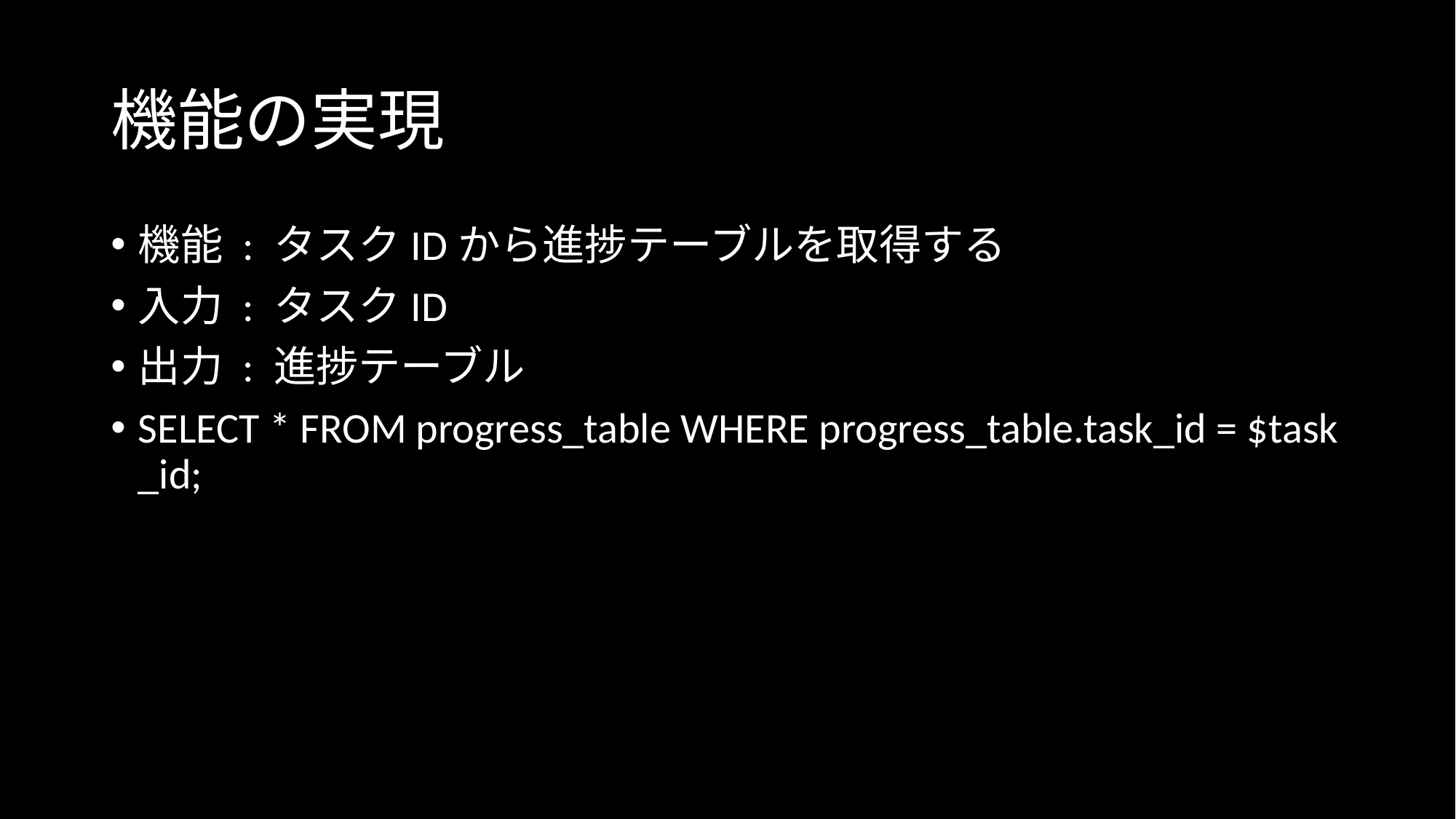

# 機能の実現
機能 : タスクIDから進捗テーブルを取得する
入力 : タスクID
出力 : 進捗テーブル
SELECT * FROM progress_table WHERE progress_table.task_id = $task_id;